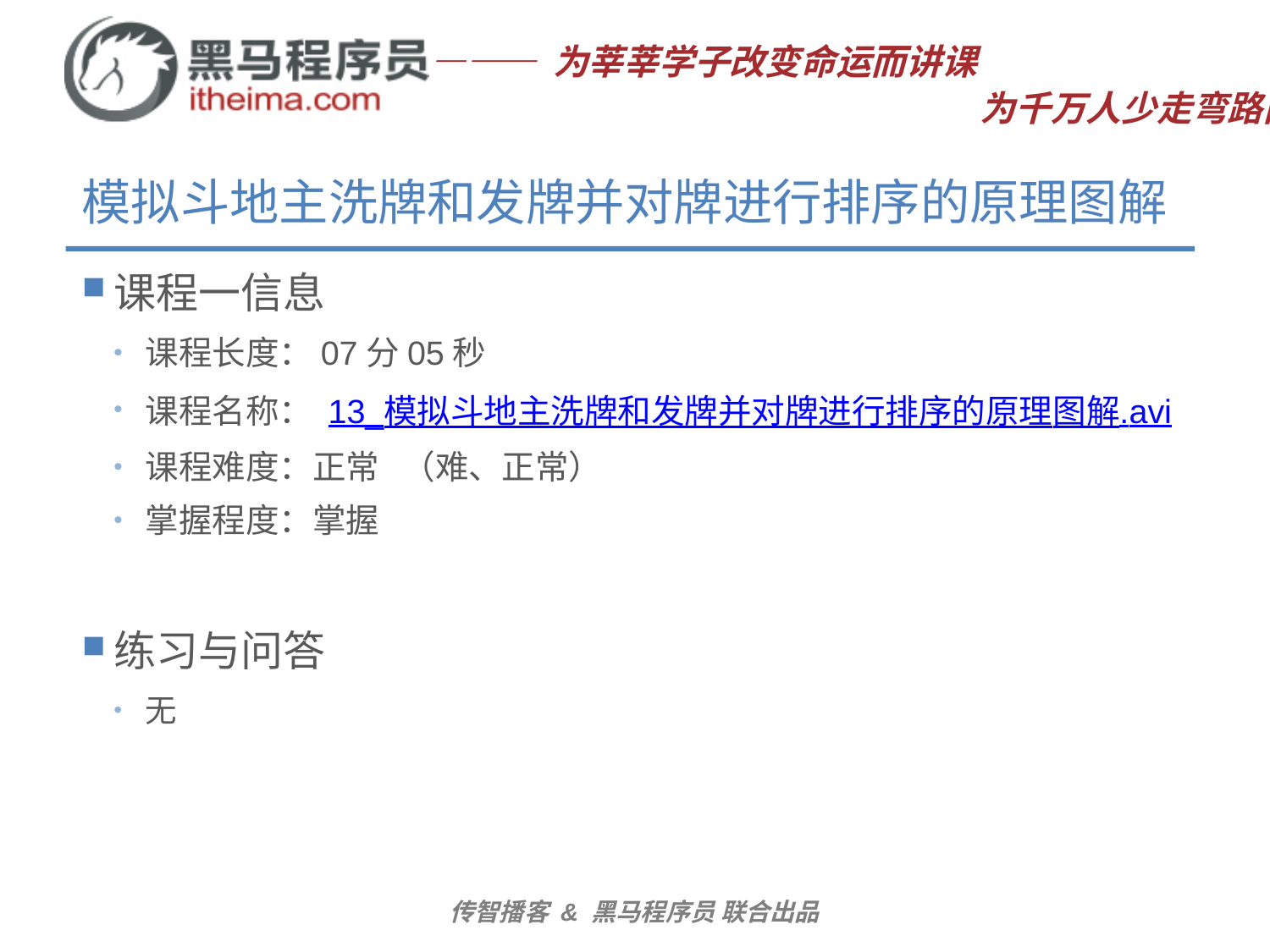

# 模拟斗地主洗牌和发牌并对牌进行排序的原理图解
课程一信息
课程长度：07分05秒
课程名称： 13_模拟斗地主洗牌和发牌并对牌进行排序的原理图解.avi
课程难度：正常   （难、正常）
掌握程度：掌握

练习与问答
无